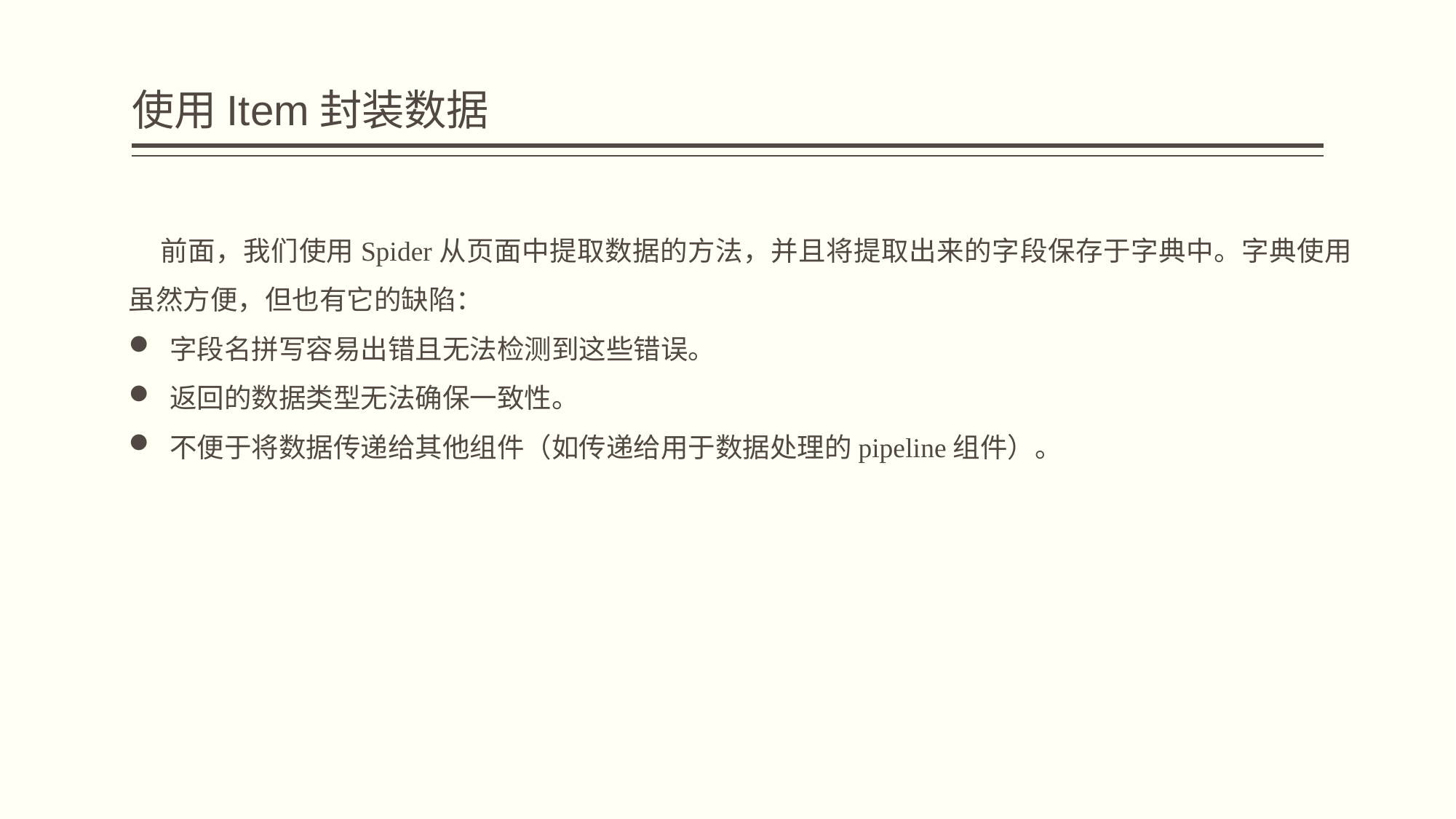

# 使用Item封装数据
前面，我们使用Spider从页面中提取数据的方法，并且将提取出来的字段保存于字典中。字典使用虽然方便，但也有它的缺陷：
字段名拼写容易出错且无法检测到这些错误。
返回的数据类型无法确保一致性。
不便于将数据传递给其他组件（如传递给用于数据处理的pipeline组件）。